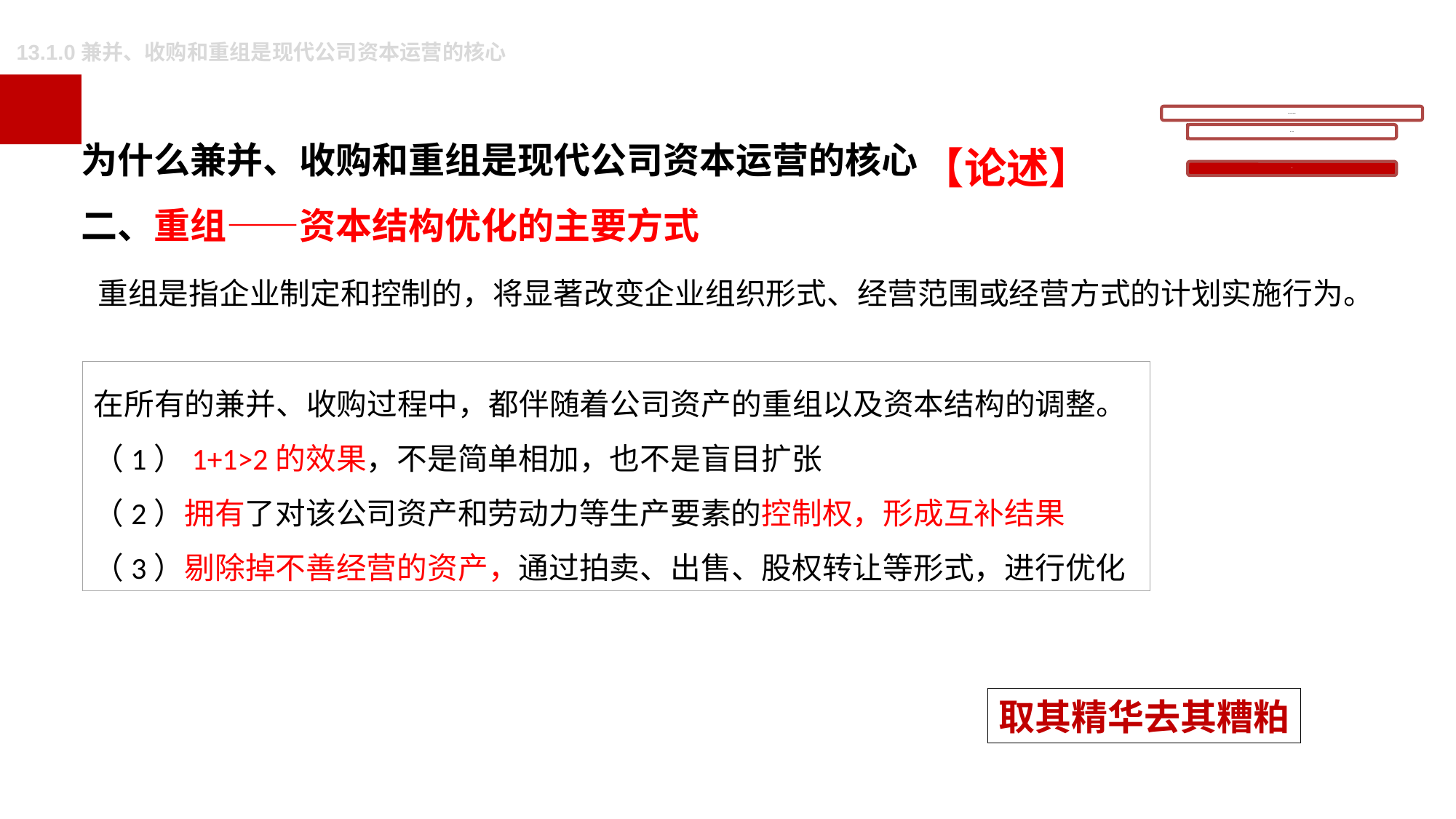

13.1.0兼并、收购和重组是现代公司资本运营的核心

为什么兼并、收购和重组是现代公司资本运营的核心
二、重组——资本结构优化的主要方式
 重组是指企业制定和控制的，将显著改变企业组织形式、经营范围或经营方式的计划实施行为。

重组
兼并、收购
现代公司资本运营的核心
【论述】
在所有的兼并、收购过程中，都伴随着公司资产的重组以及资本结构的调整。
（1）1+1>2的效果，不是简单相加，也不是盲目扩张
（2）拥有了对该公司资产和劳动力等生产要素的控制权，形成互补结果
（3）剔除掉不善经营的资产，通过拍卖、出售、股权转让等形式，进行优化
取其精华去其糟粕